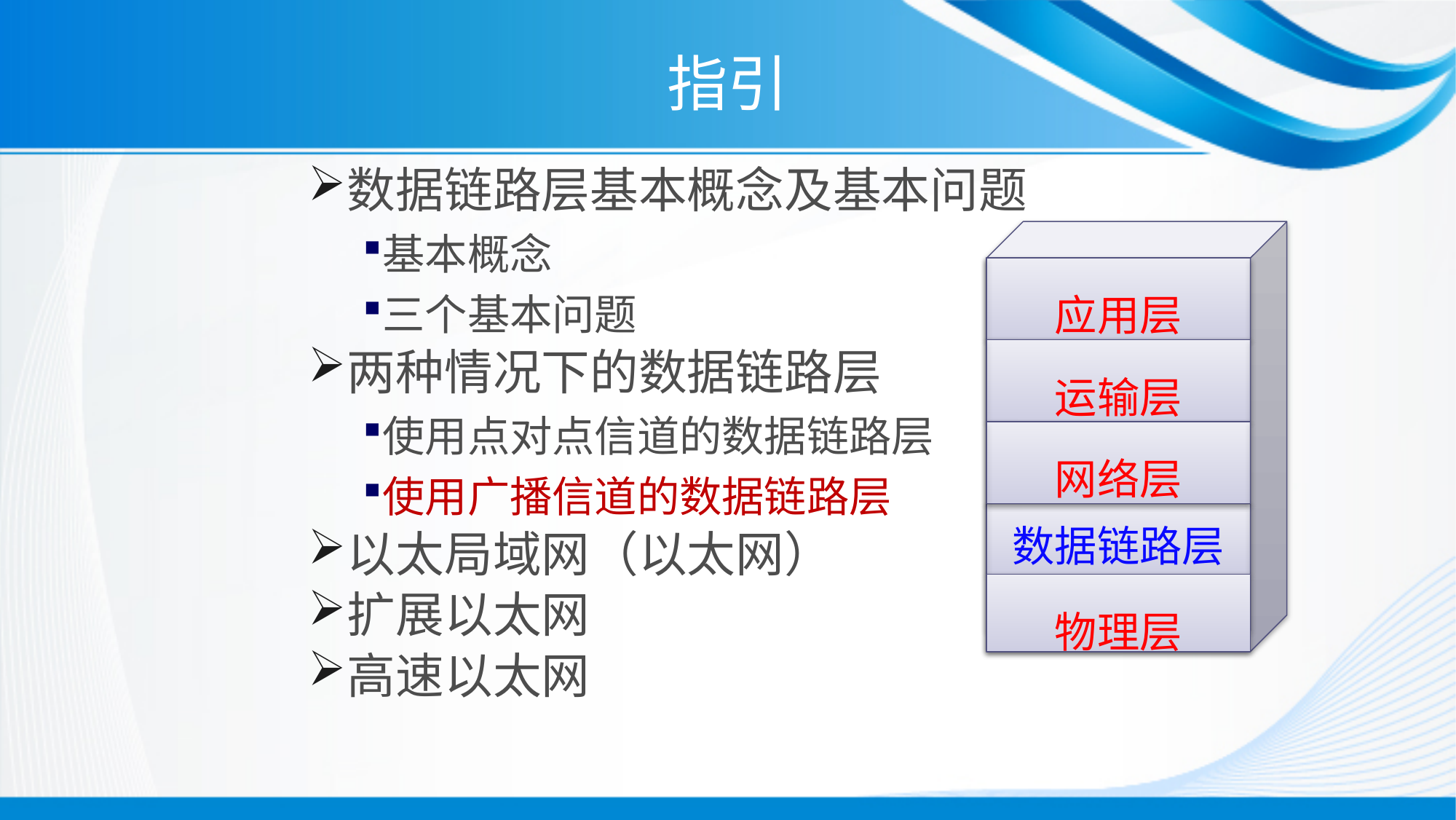

# 指引
数据链路层基本概念及基本问题
基本概念
三个基本问题
两种情况下的数据链路层
使用点对点信道的数据链路层
使用广播信道的数据链路层
以太局域网（以太网）
扩展以太网
高速以太网

应用层

运输层

网络层

数据链路层

物理层